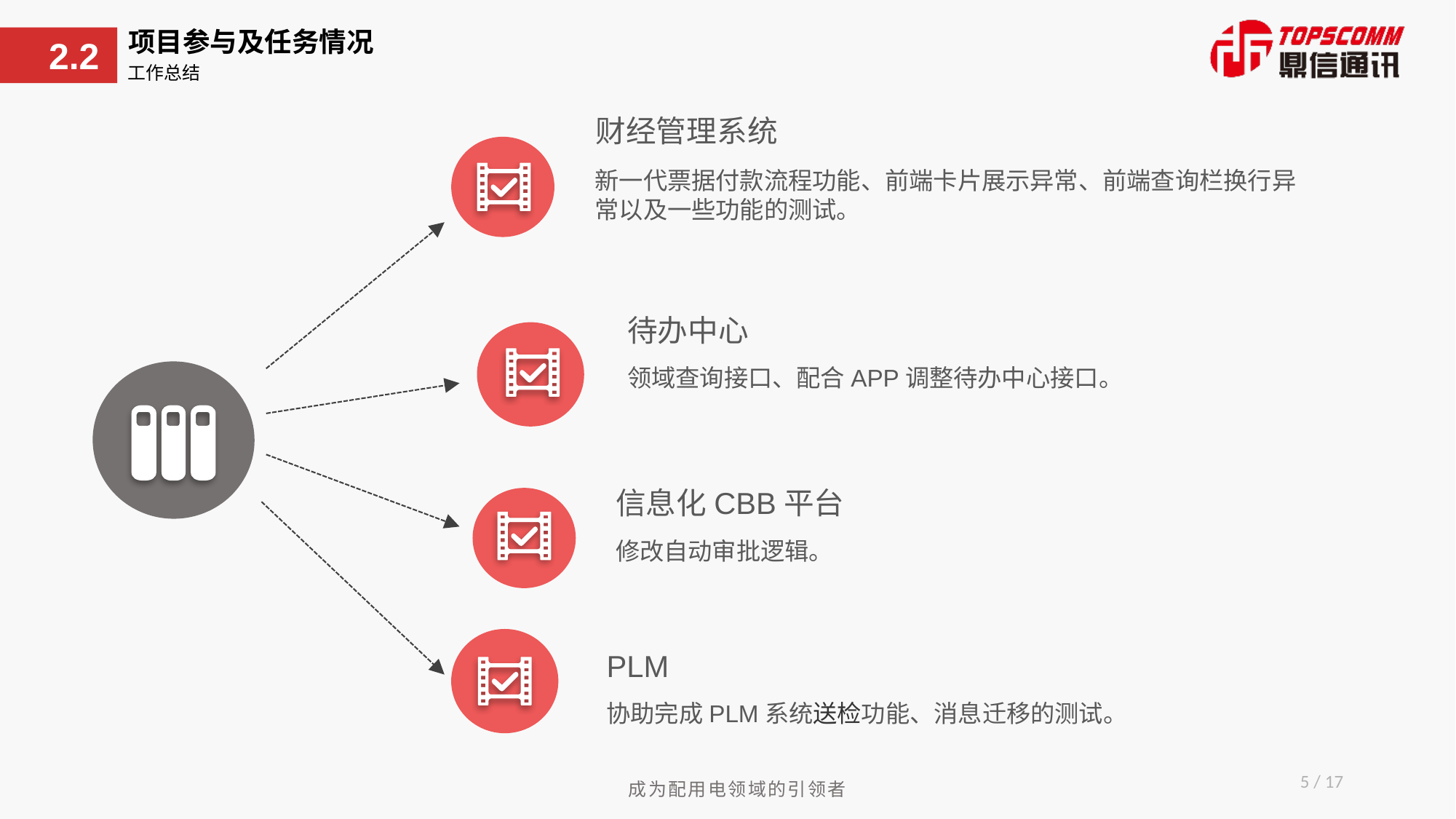

项目参与及任务情况

2.2
工作总结
财经管理系统
新一代票据付款流程功能、前端卡片展示异常、前端查询栏换行异常以及一些功能的测试。

待办中心
领域查询接口、配合APP调整待办中心接口。

信息化CBB平台
修改自动审批逻辑。

PLM
协助完成PLM系统送检功能、消息迁移的测试。

5 / 17